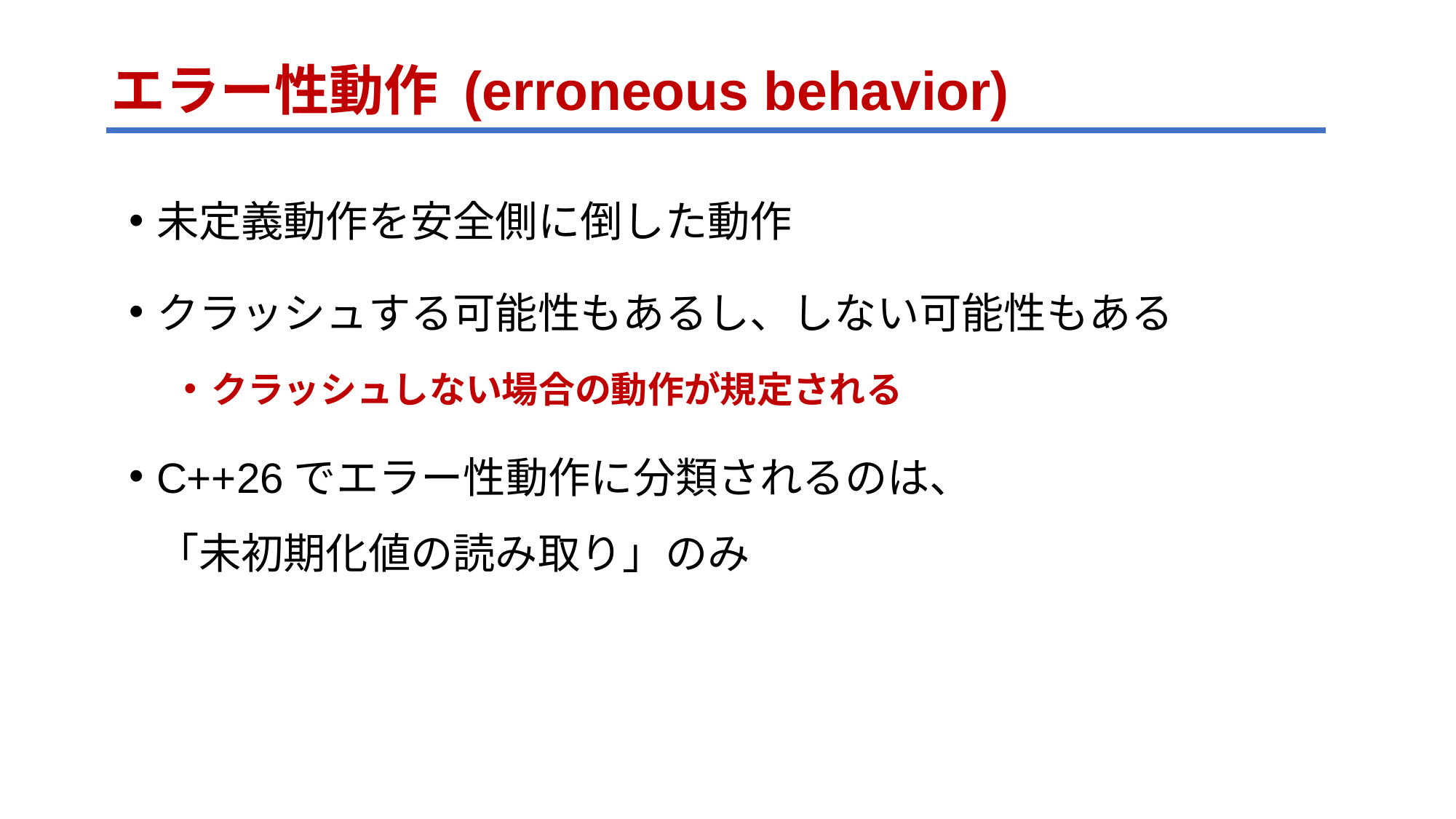

# エラー性動作 (erroneous behavior)
未定義動作を安全側に倒した動作
クラッシュする可能性もあるし、しない可能性もある
クラッシュしない場合の動作が規定される
C++26でエラー性動作に分類されるのは、
「未初期化値の読み取り」のみ